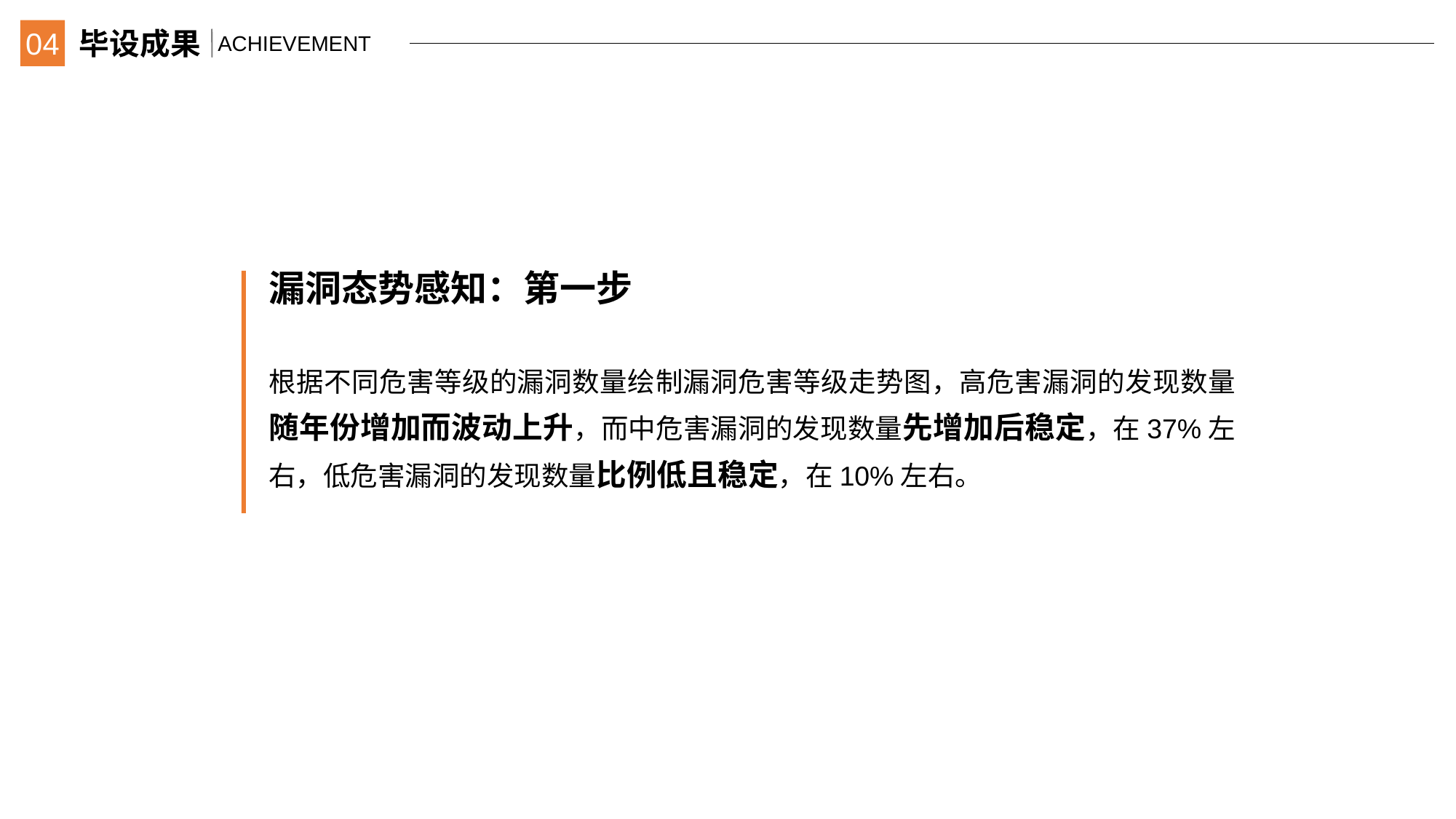

04
毕设成果

ACHIEVEMENT
漏洞态势感知：第一步

根据不同危害等级的漏洞数量绘制漏洞危害等级走势图，高危害漏洞的发现数量随年份增加而波动上升，而中危害漏洞的发现数量先增加后稳定，在37%左右，低危害漏洞的发现数量比例低且稳定，在10%左右。